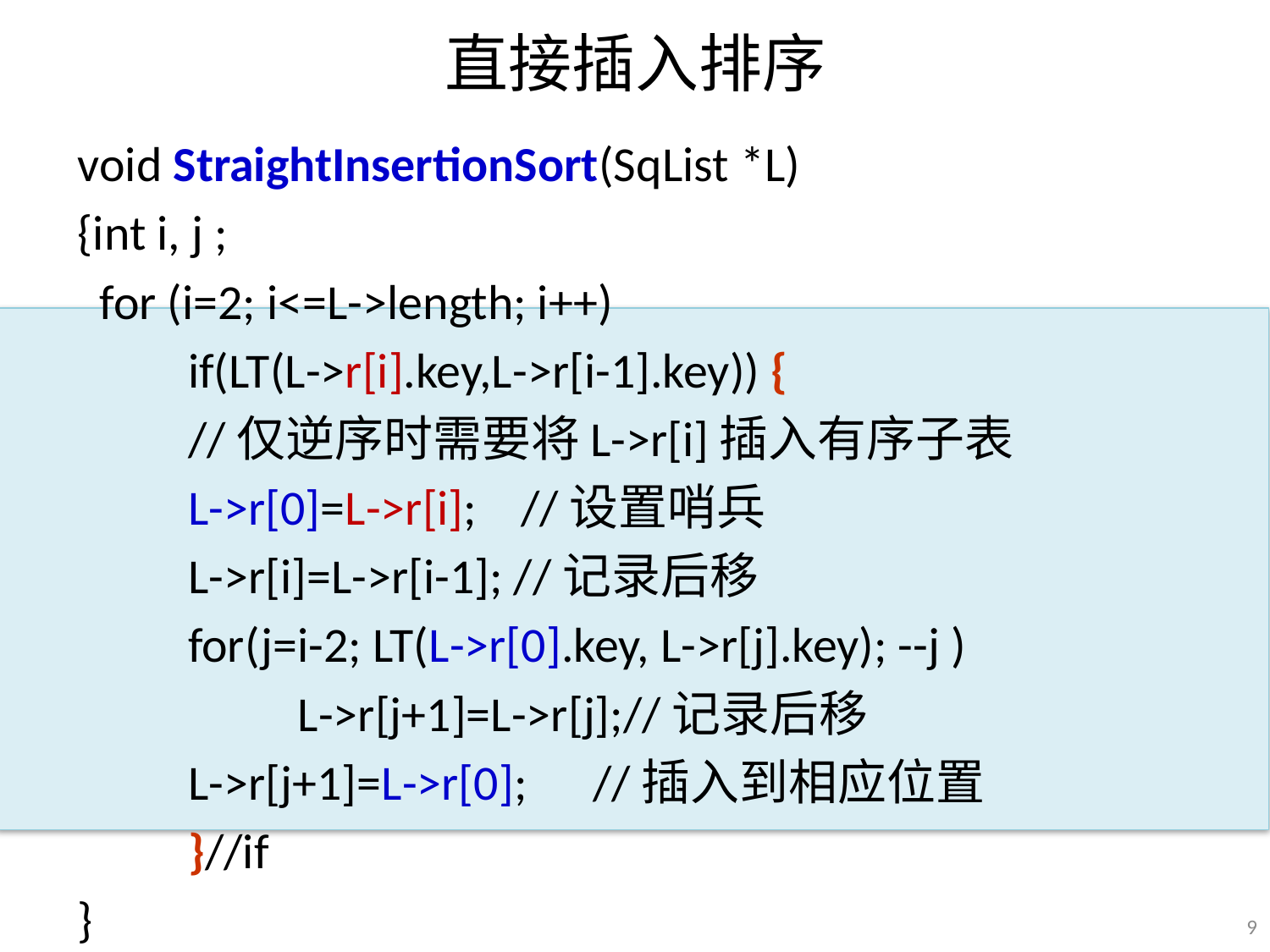

# 直接插入排序
void StraightInsertionSort(SqList *L)
{int i, j ;
  for (i=2; i<=L->length; i++)
	if(LT(L->r[i].key,L->r[i-1].key)) {
	//仅逆序时需要将L->r[i]插入有序子表
	L->r[0]=L->r[i];    //设置哨兵
	L->r[i]=L->r[i-1]; //记录后移
	for(j=i-2; LT(L->r[0].key, L->r[j].key); --j )
                    L->r[j+1]=L->r[j];//记录后移
	L->r[j+1]=L->r[0];      //插入到相应位置
  	}//if
}

9